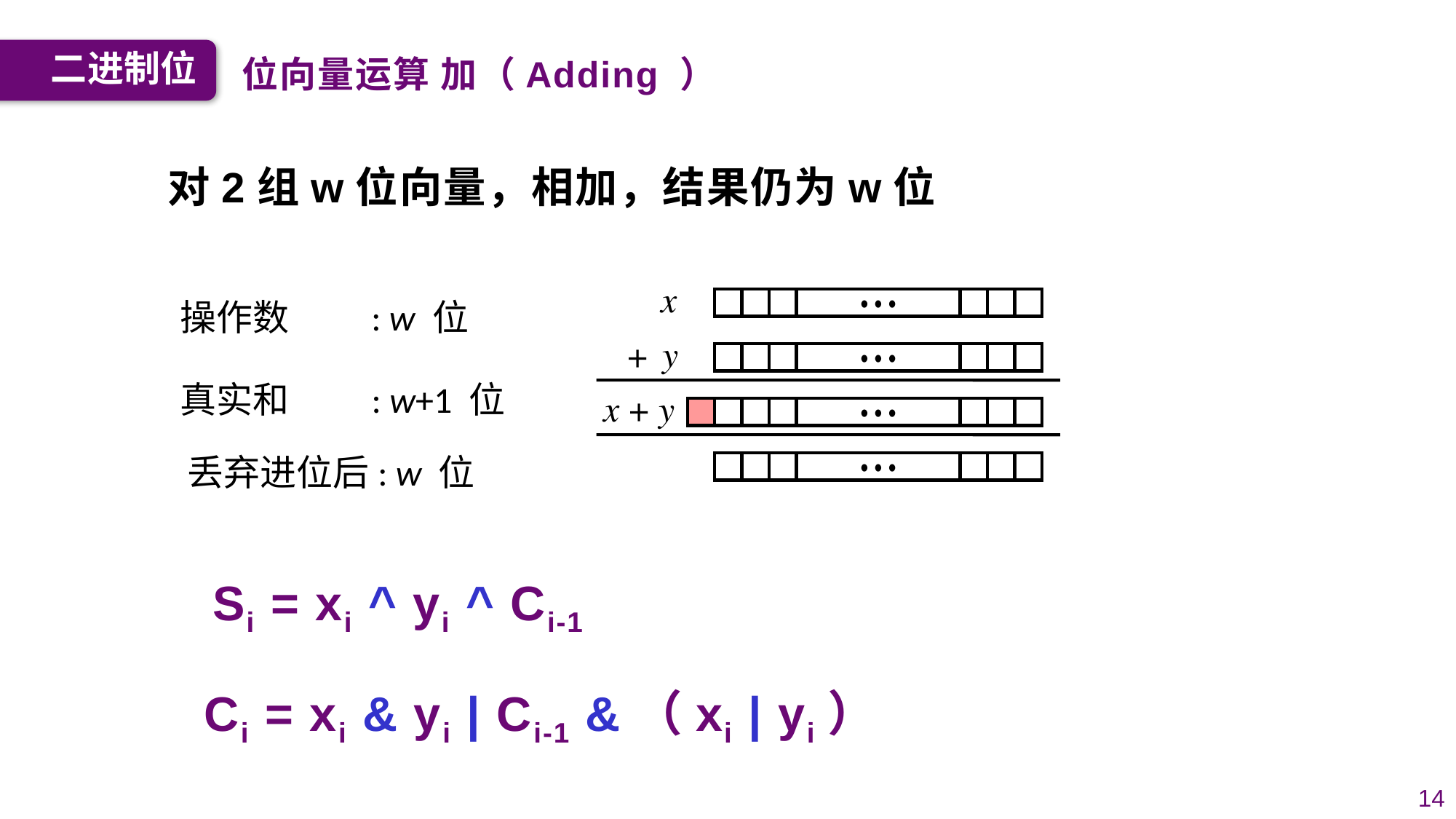

二进制位
位向量运算 加（Adding ）
对2组w位向量，相加，结果仍为w位
x
操作数         : w 位

• • •

y
+

• • •

真实和         : w+1 位
x + y

• • •

丢弃进位后: w 位

• • •

Si = xi ^ yi ^ Ci-1
Ci = xi & yi | Ci-1 &（xi | yi）

14